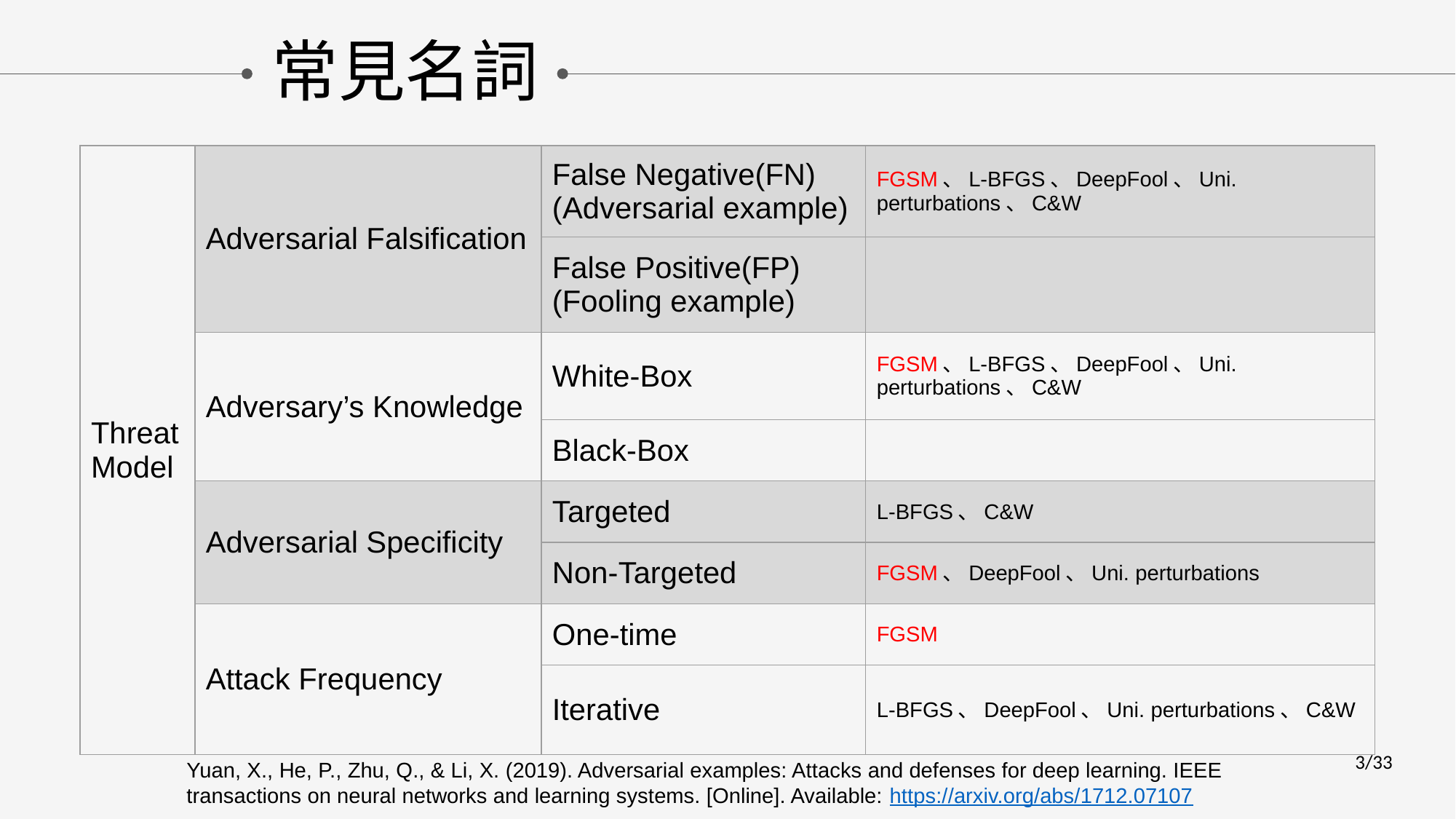

# 常見名詞

| Threat Model | Adversarial Falsification | False Negative(FN) (Adversarial example) | FGSM、L-BFGS、DeepFool、Uni. perturbations、C&W |
| --- | --- | --- | --- |
|  |  | False Positive(FP) (Fooling example) |  |
|  | Adversary’s Knowledge | White-Box | FGSM、L-BFGS、DeepFool、Uni. perturbations、C&W |
|  |  | Black-Box |  |
|  | Adversarial Specificity | Targeted | L-BFGS、C&W |
|  |  | Non-Targeted | FGSM、DeepFool、Uni. perturbations |
|  | Attack Frequency | One-time | FGSM |
|  |  | Iterative | L-BFGS、DeepFool、Uni. perturbations、C&W |
3/33
Yuan, X., He, P., Zhu, Q., & Li, X. (2019). Adversarial examples: Attacks and defenses for deep learning. IEEE transactions on neural networks and learning systems. [Online]. Available: https://arxiv.org/abs/1712.07107